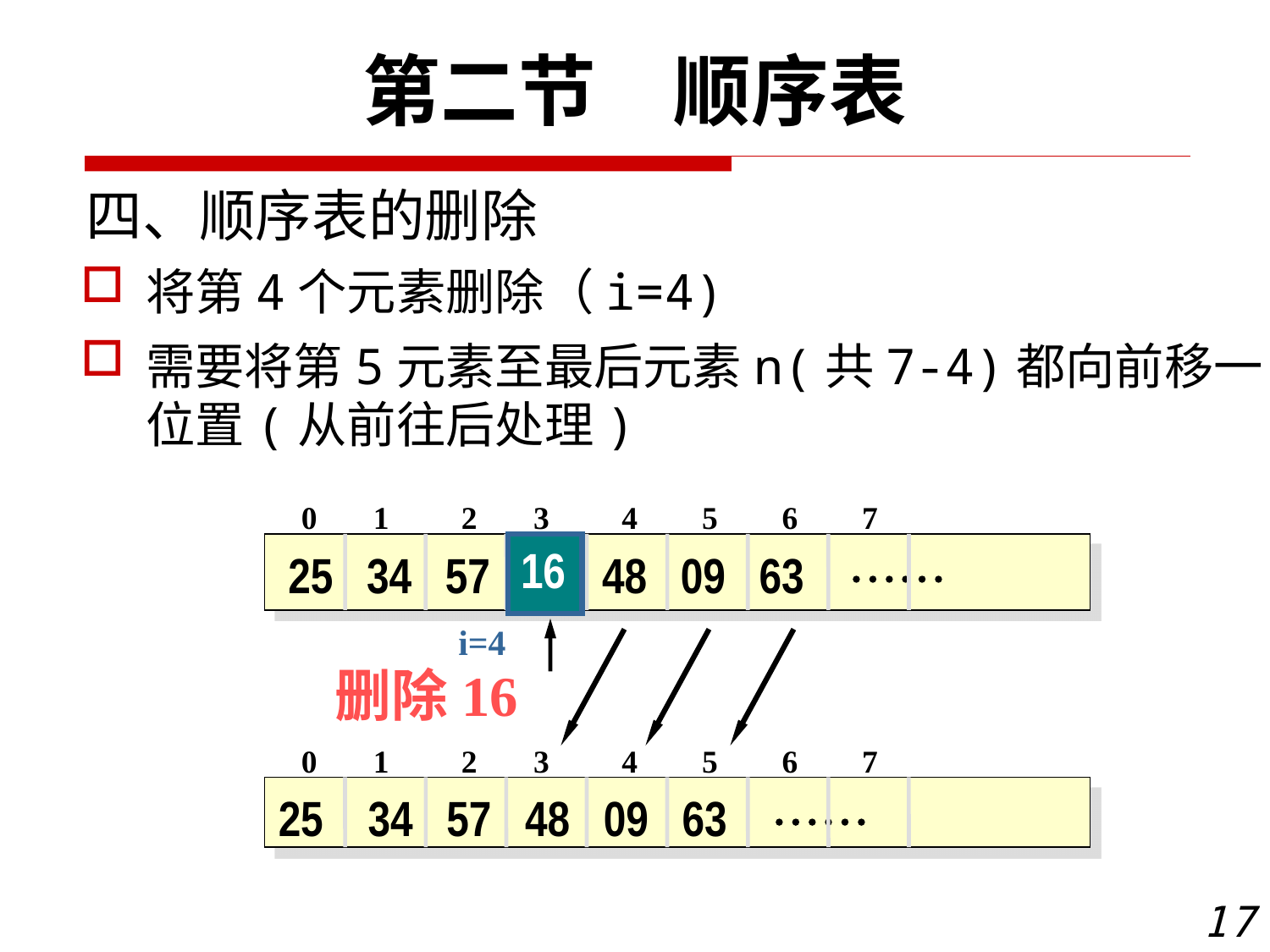

第二节　顺序表
四、顺序表的删除
将第4个元素删除（i=4)
需要将第5元素至最后元素n(共7-4)都向前移一位置(从前往后处理)
   0       1         2       3         4        5        6        7

 25   34   57          48   09   63    ……

16
i=4

删除16
   0       1         2       3         4        5        6        7

25    34   57   48   09   63    ……
17